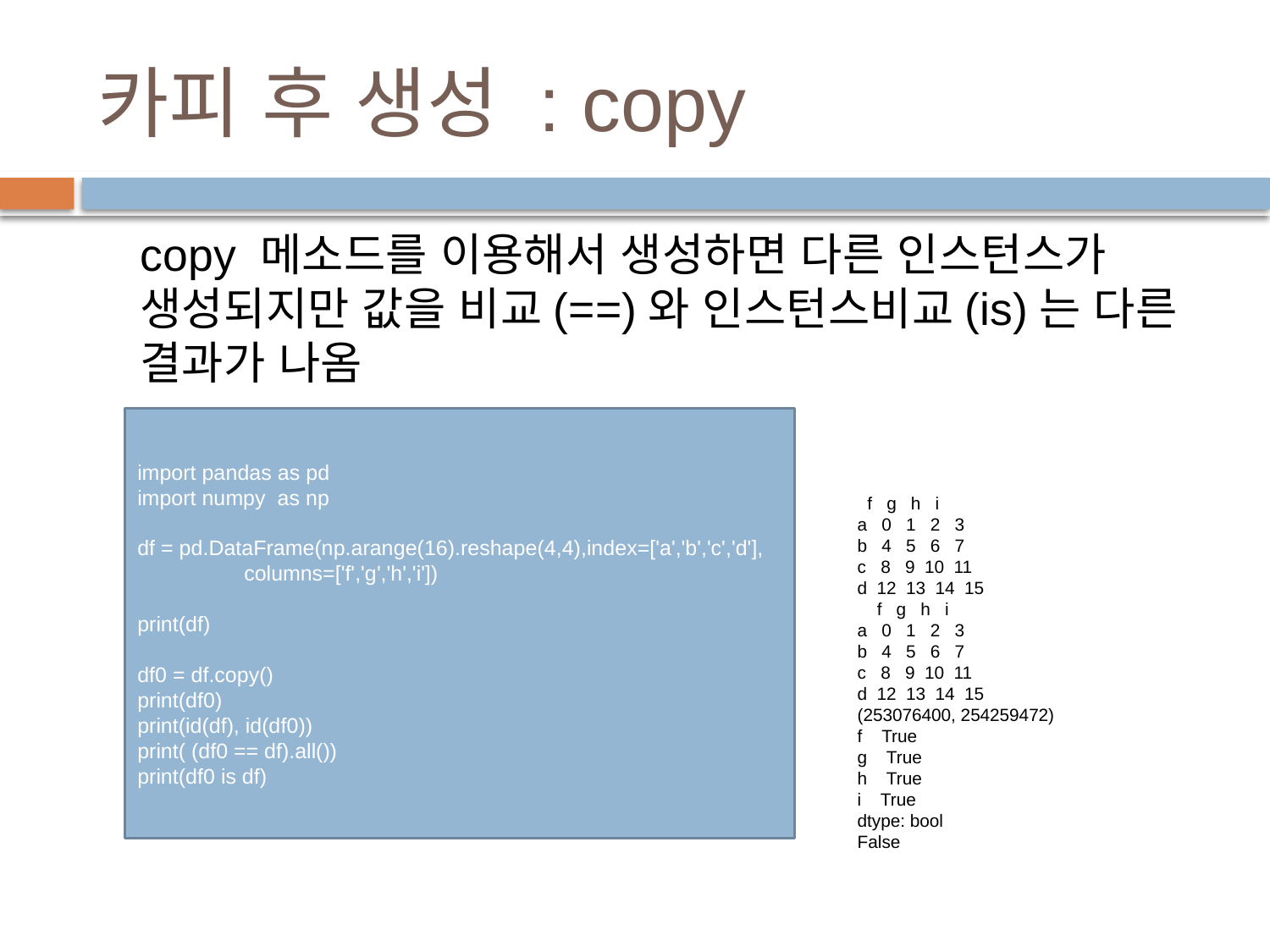

# 카피 후 생성 : copy
copy 메소드를 이용해서 생성하면 다른 인스턴스가 생성되지만 값을 비교(==)와 인스턴스비교(is)는 다른 결과가 나옴
import pandas as pd
import numpy  as np

df = pd.DataFrame(np.arange(16).reshape(4,4),index=['a','b','c','d'],
                  columns=['f','g','h','i'])

print(df)

df0 = df.copy()
print(df0)
print(id(df), id(df0))
print( (df0 == df).all())
print(df0 is df)
  f   g   h   i
a   0   1   2   3
b   4   5   6   7
c   8   9  10  11
d  12  13  14  15
    f   g   h   i
a   0   1   2   3
b   4   5   6   7
c   8   9  10  11
d  12  13  14  15
(253076400, 254259472)
f    True
g    True
h    True
i    True
dtype: bool
False